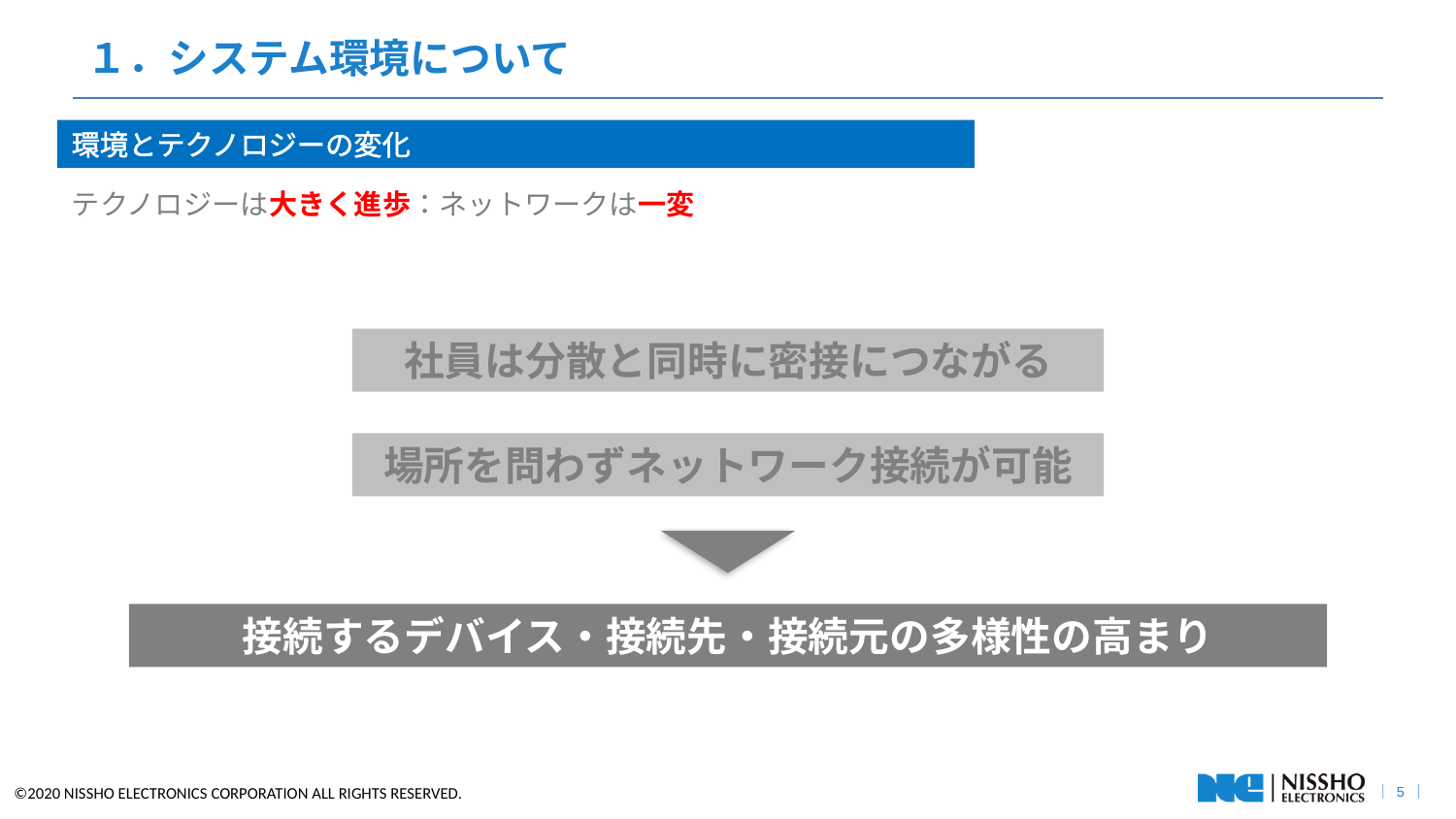

# １．システム環境について
環境とテクノロジーの変化
テクノロジーは大きく進歩：ネットワークは一変
社員は分散と同時に密接につながる
場所を問わずネットワーク接続が可能

接続するデバイス・接続先・接続元の多様性の高まり